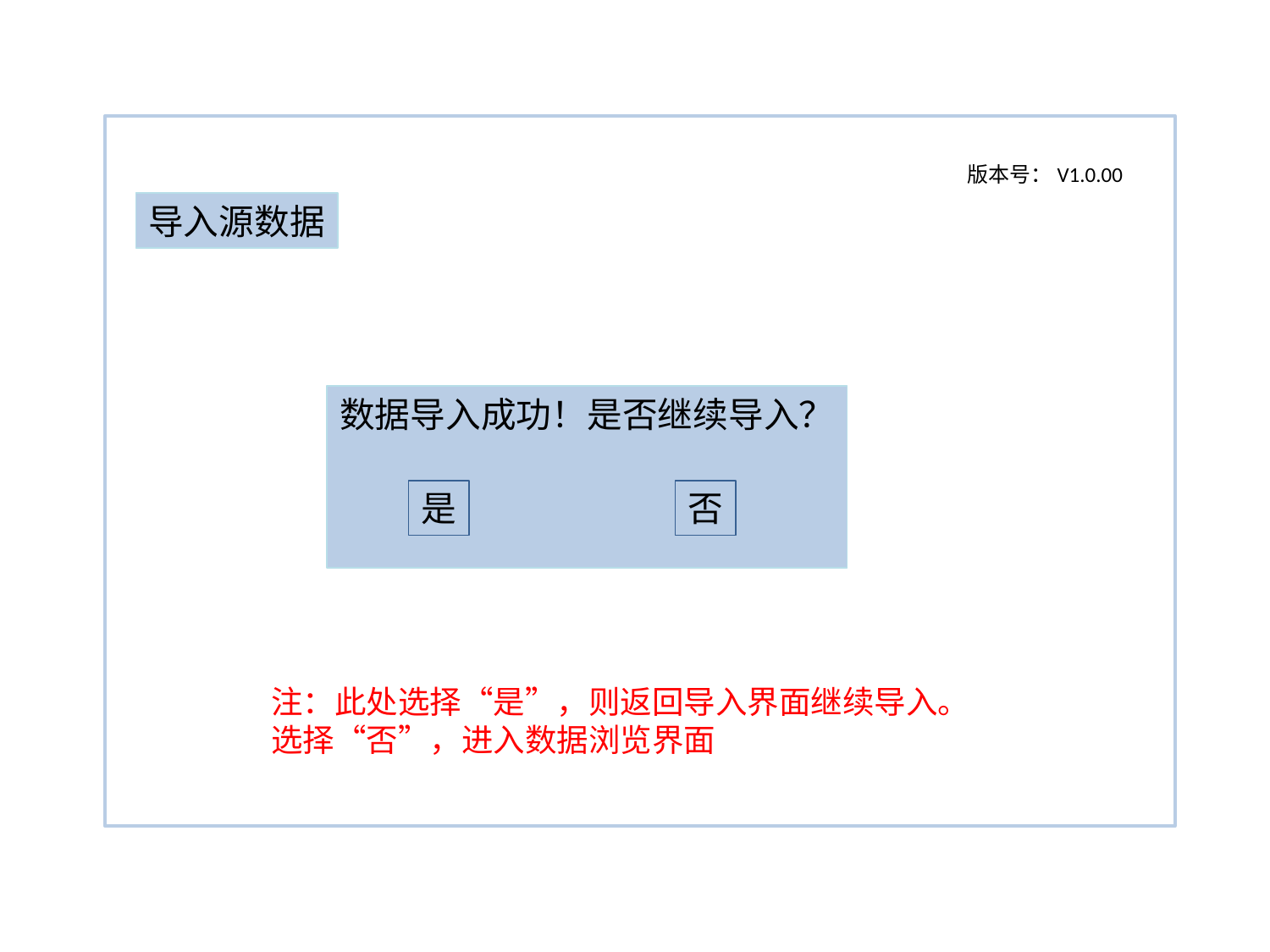

版本号：V1.0.00
导入源数据
数据导入成功！是否继续导入？

是
否
注：此处选择“是”，则返回导入界面继续导入。
选择“否”，进入数据浏览界面